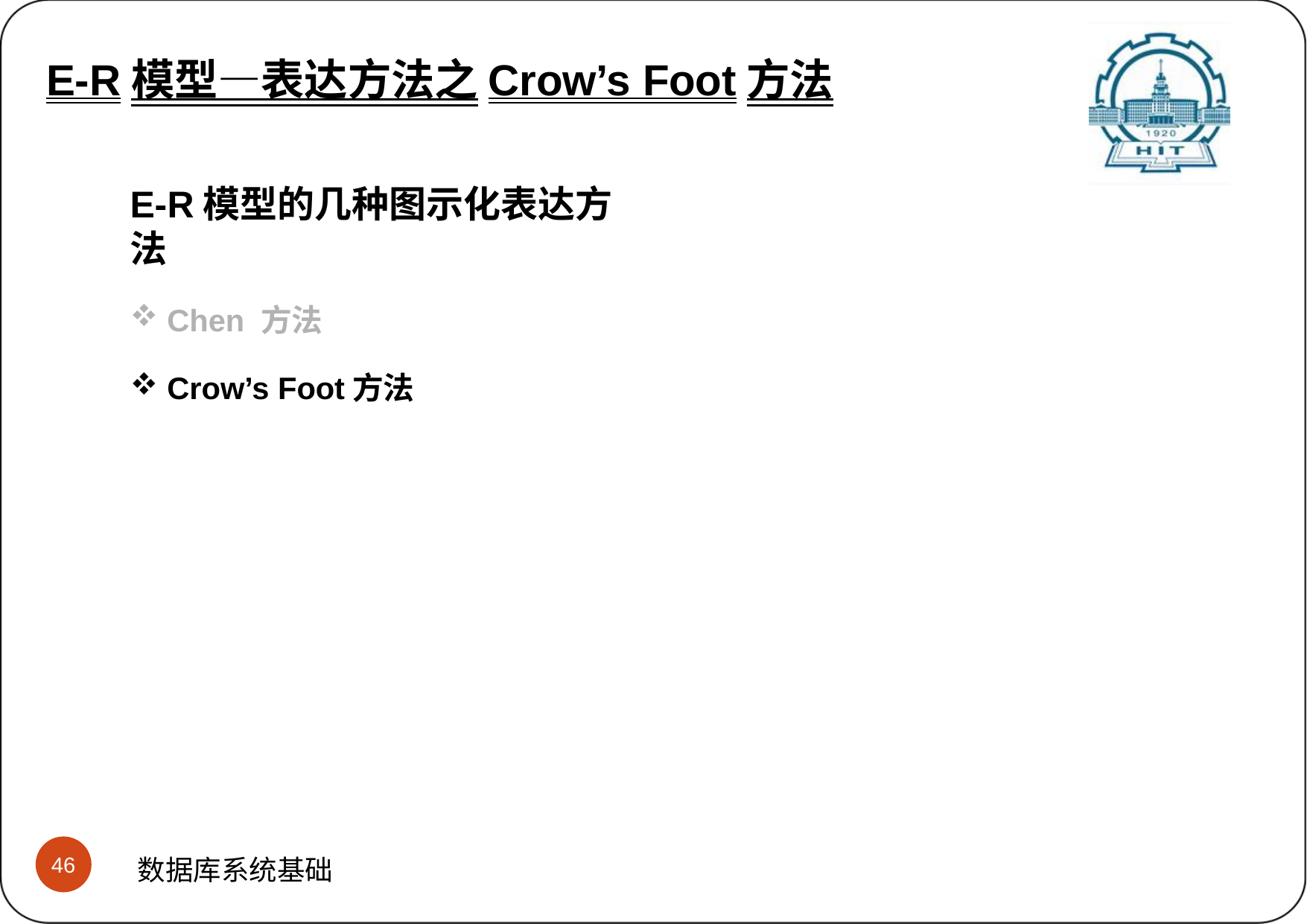

E-R模型—表达方法之Crow’s Foot方法
# E-R模型表达方法之Crow’s foot方法 (1)E-R模型有三种表达方法
E-R模型的几种图示化表达方法
Chen 方法

Crow’s Foot方法